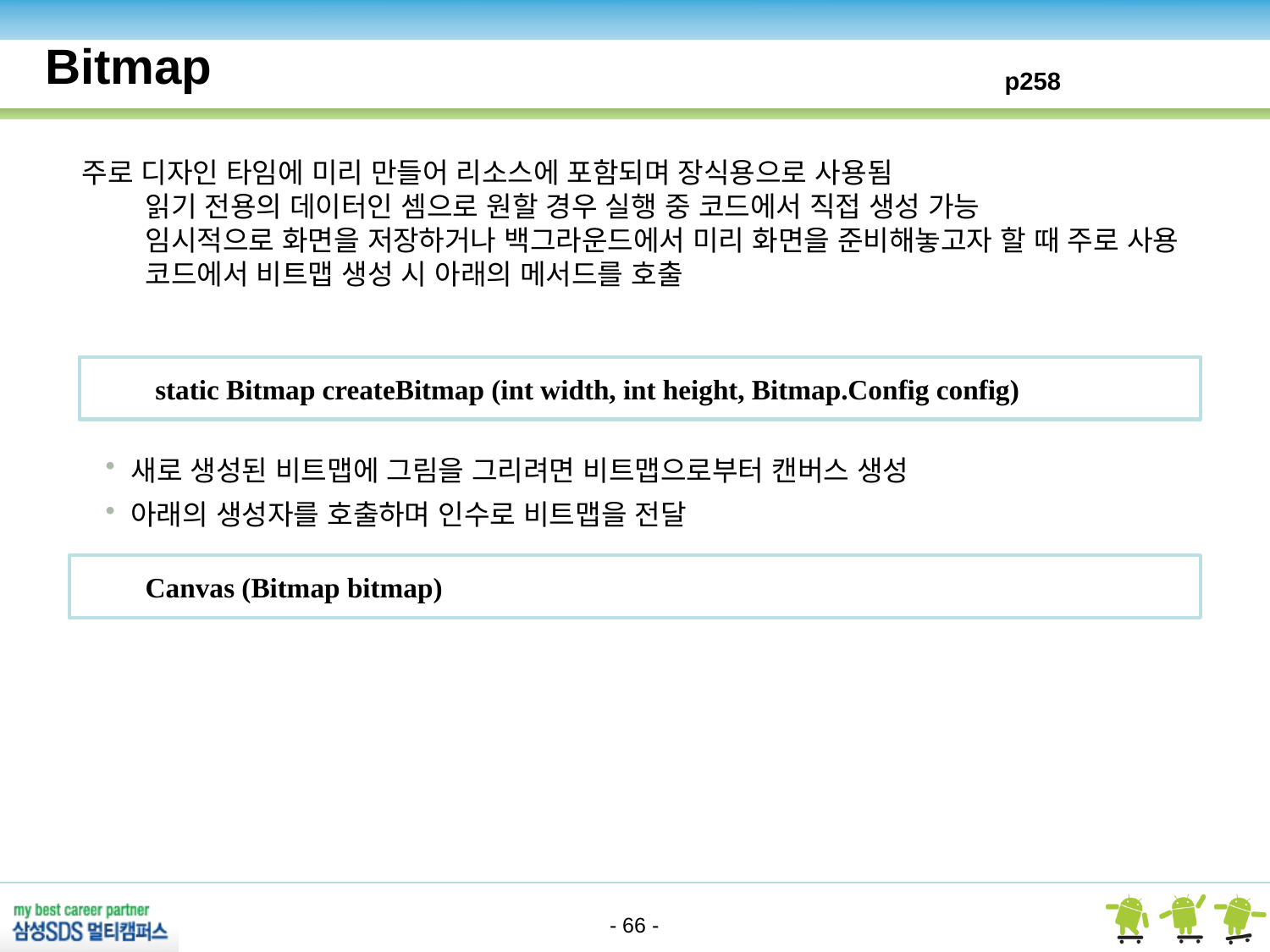

Bitmap
p258
주로 디자인 타임에 미리 만들어 리소스에 포함되며 장식용으로 사용됨
읽기 전용의 데이터인 셈으로 원할 경우 실행 중 코드에서 직접 생성 가능
임시적으로 화면을 저장하거나 백그라운드에서 미리 화면을 준비해놓고자 할 때 주로 사용
코드에서 비트맵 생성 시 아래의 메서드를 호출
static Bitmap createBitmap (int width, int height, Bitmap.Config config)
새로 생성된 비트맵에 그림을 그리려면 비트맵으로부터 캔버스 생성
아래의 생성자를 호출하며 인수로 비트맵을 전달
Canvas (Bitmap bitmap)
- 66 -